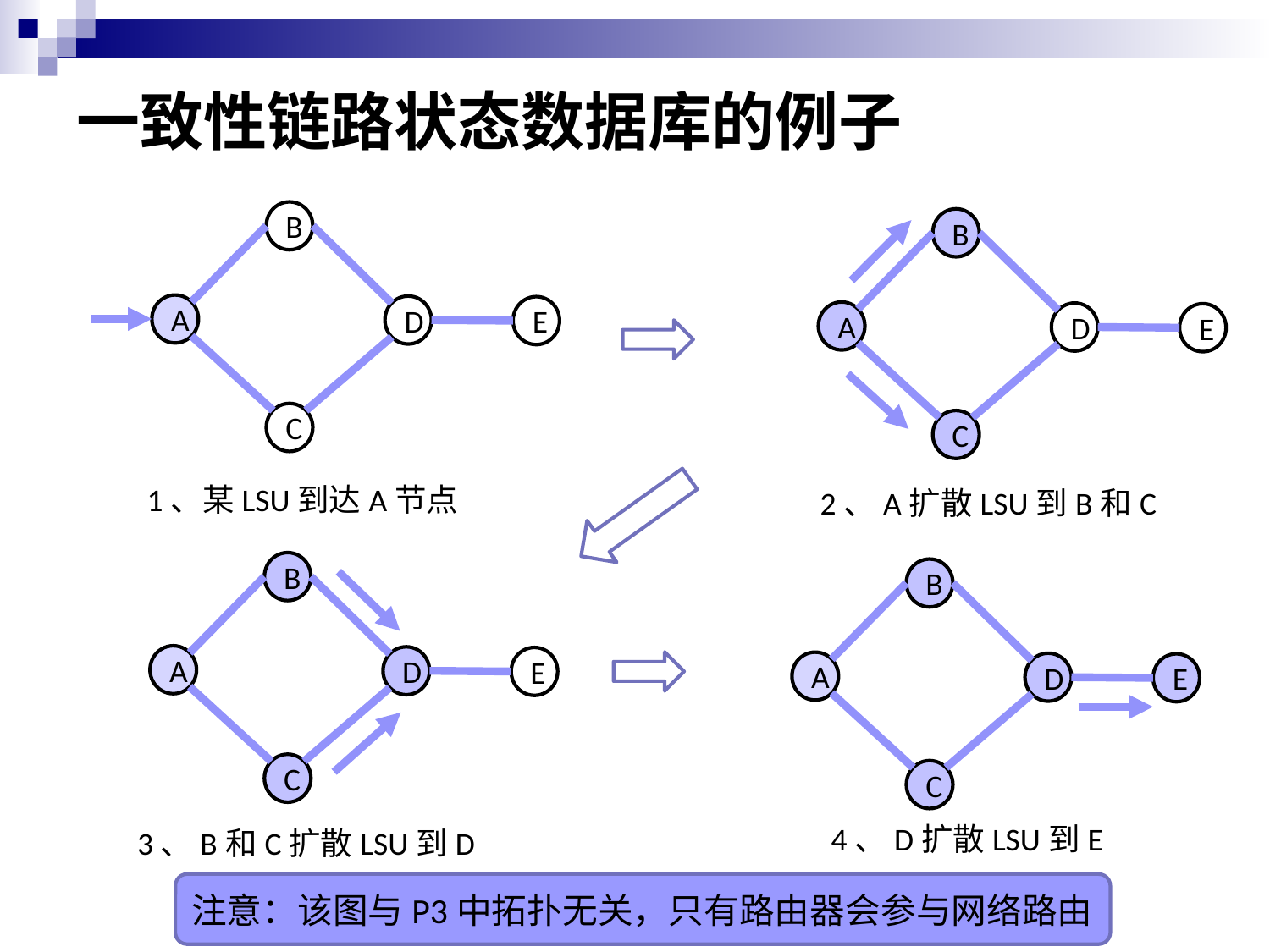

# 一致性链路状态数据库的例子
B
A
D
E
C
B
A
D
E
C

1、某LSU到达A节点
2、A扩散LSU到B和C

B
A
D
E
C
B
A
D
E
C

4、D扩散LSU到E
3、B和C扩散LSU到D
注意：该图与P3中拓扑无关，只有路由器会参与网络路由
6